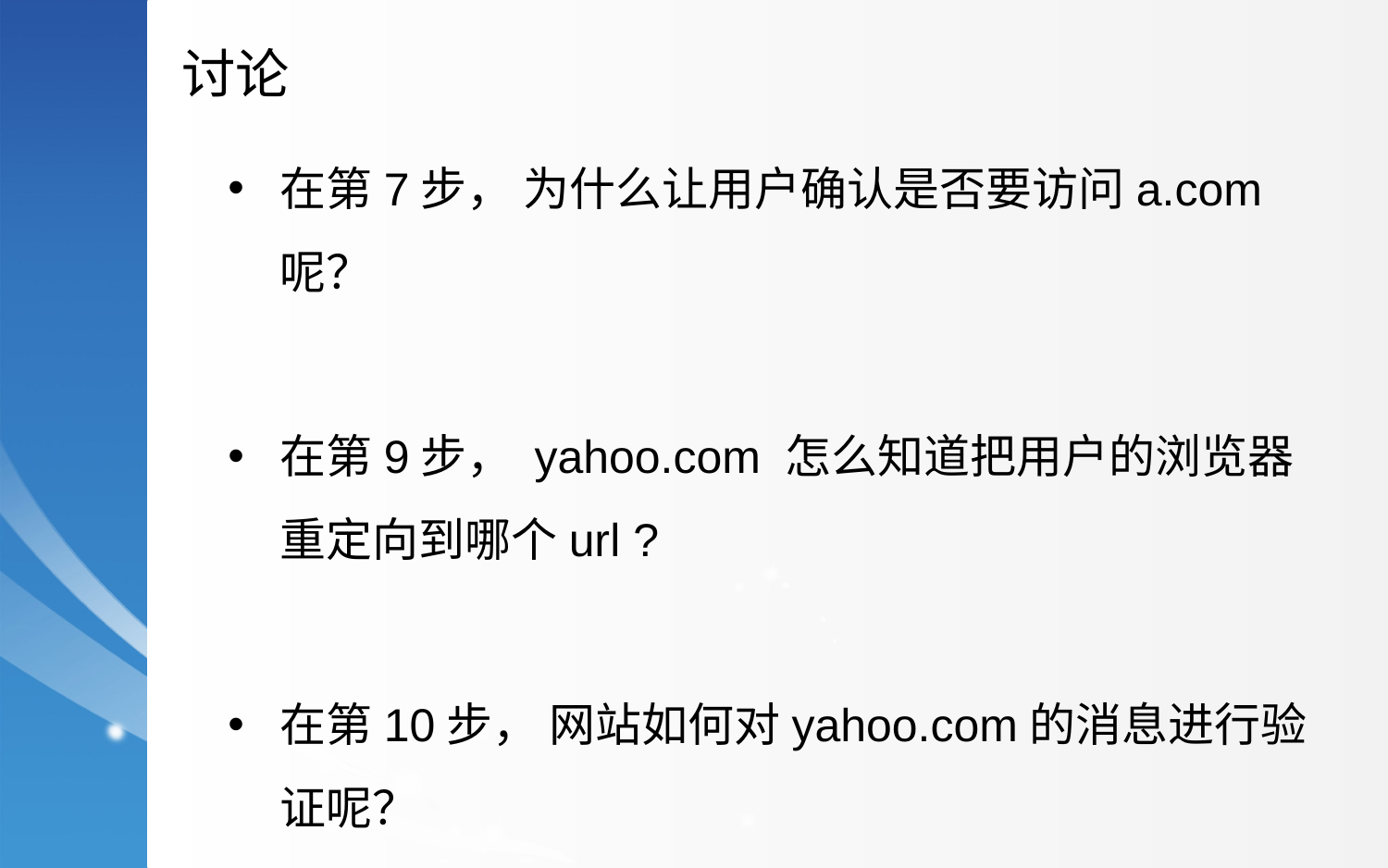

讨论
在第7步， 为什么让用户确认是否要访问a.com呢？

在第9步， yahoo.com 怎么知道把用户的浏览器重定向到哪个url ?

在第10步， 网站如何对yahoo.com的消息进行验证呢？